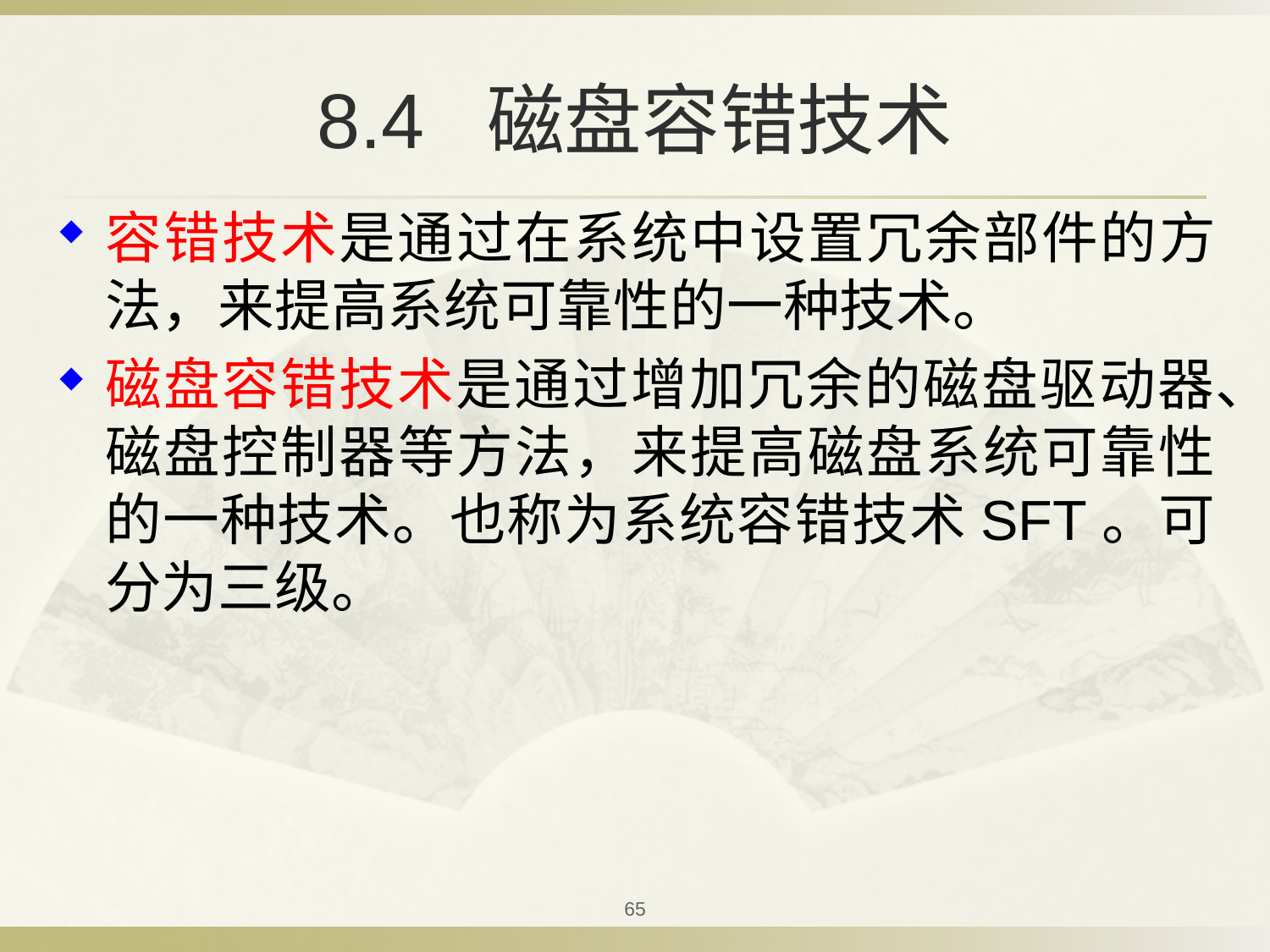

# 8.4  磁盘容错技术
容错技术是通过在系统中设置冗余部件的方法，来提高系统可靠性的一种技术。
磁盘容错技术是通过增加冗余的磁盘驱动器、磁盘控制器等方法，来提高磁盘系统可靠性的一种技术。也称为系统容错技术SFT。可分为三级。
65